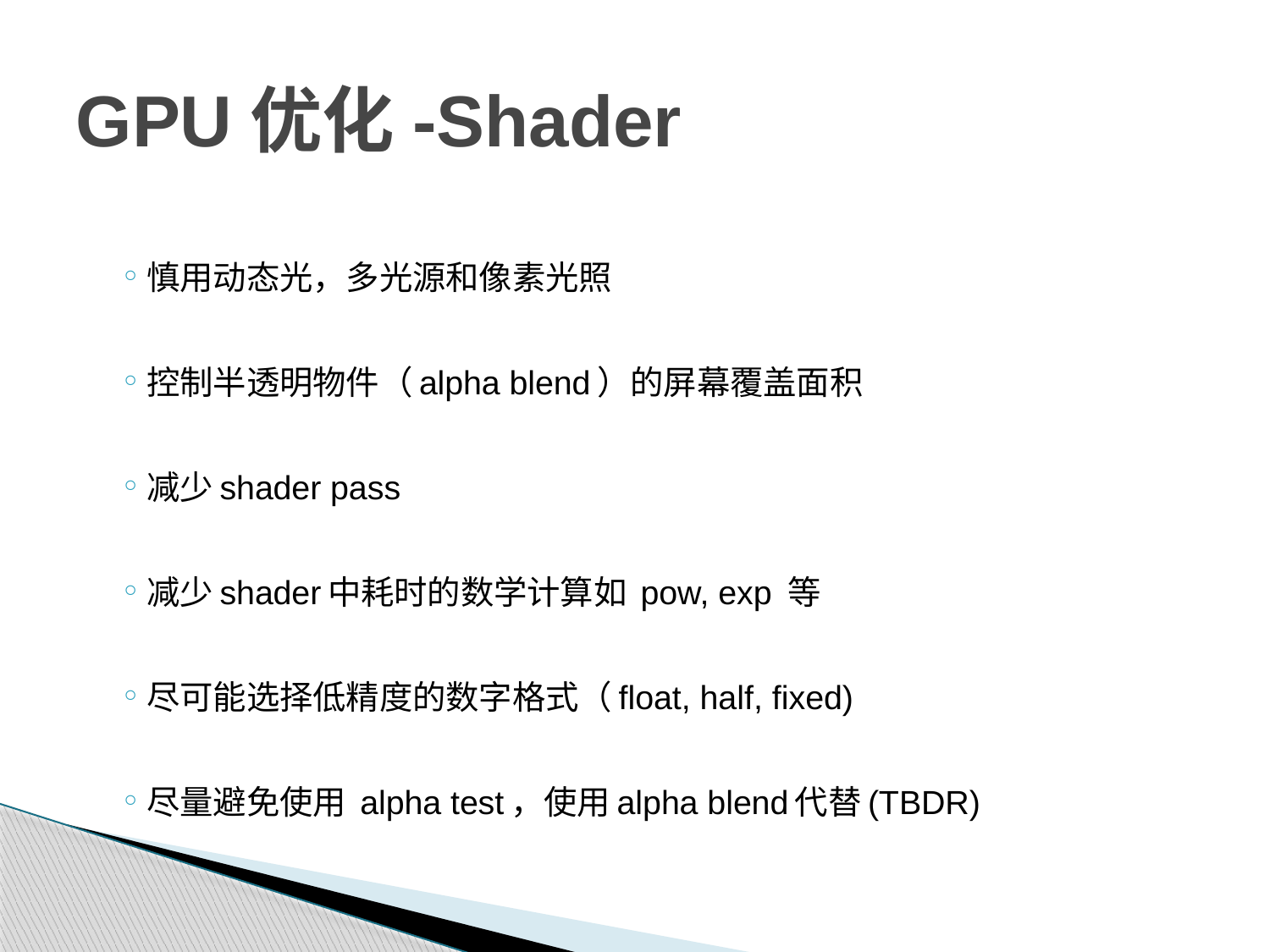

# GPU优化-Shader

慎用动态光，多光源和像素光照

控制半透明物件（alpha blend）的屏幕覆盖面积

减少shader pass

减少shader中耗时的数学计算如 pow, exp 等

尽可能选择低精度的数字格式（float, half, fixed)

尽量避免使用 alpha test，使用alpha blend代替(TBDR)